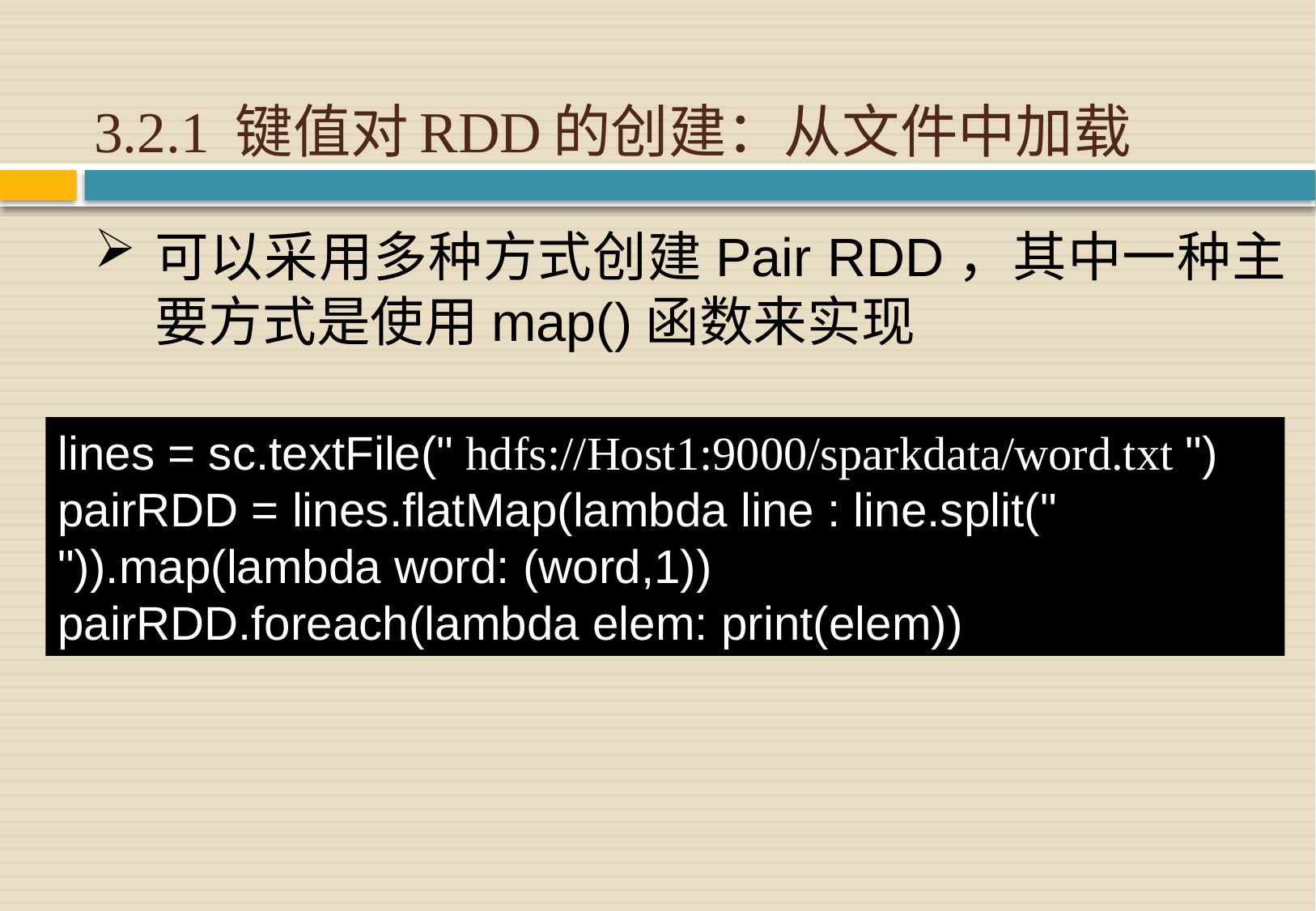

# 3.2.1 键值对RDD的创建：从文件中加载
可以采用多种方式创建Pair RDD，其中一种主要方式是使用map()函数来实现
lines = sc.textFile(" hdfs://Host1:9000/sparkdata/word.txt ")
pairRDD = lines.flatMap(lambda line : line.split(" ")).map(lambda word: (word,1))
pairRDD.foreach(lambda elem: print(elem))